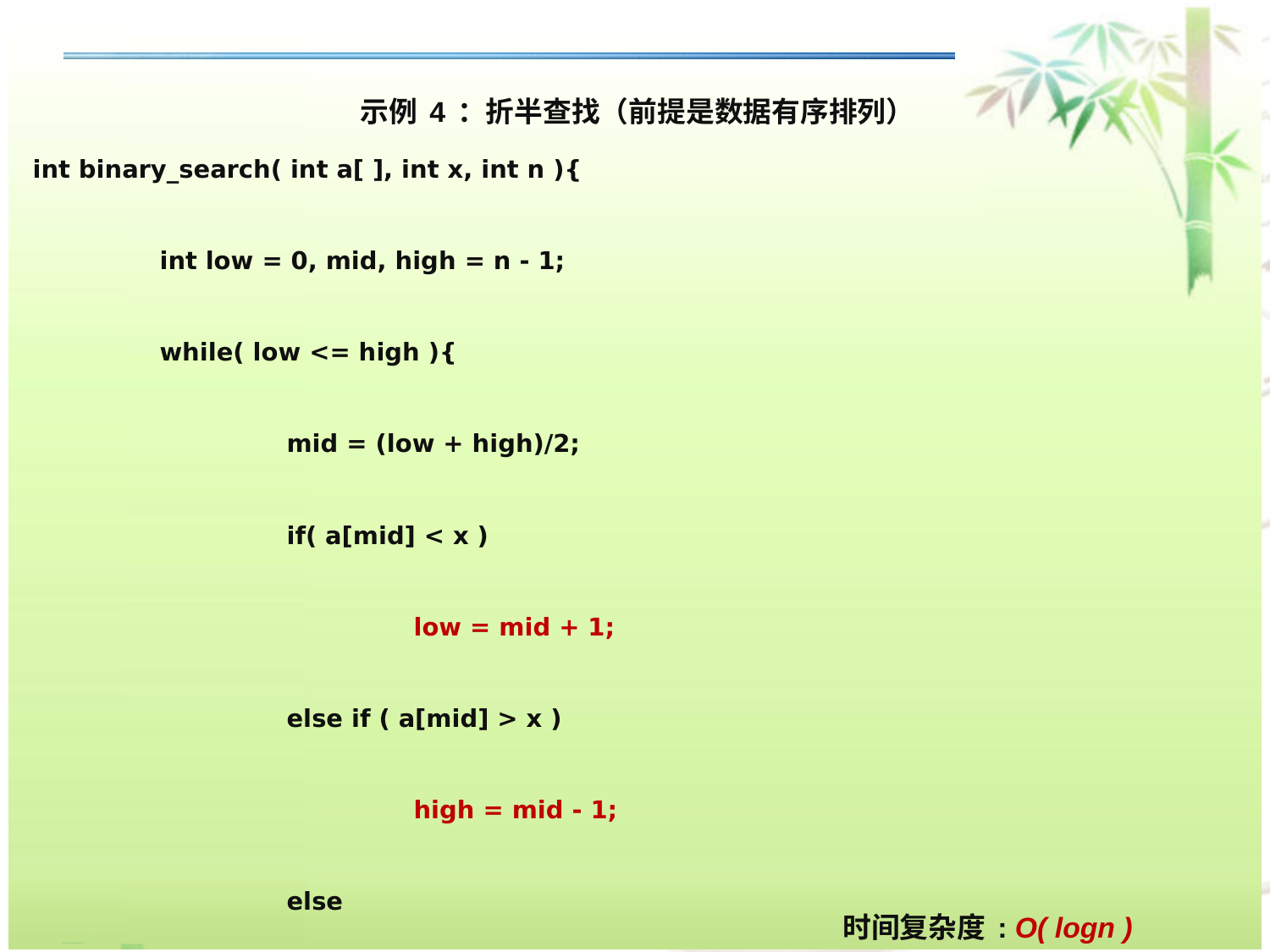

示例4：折半查找（前提是数据有序排列）
int binary_search( int a[ ], int x, int n ){
	int low = 0, mid, high = n - 1;
	while( low <= high ){
		mid = (low + high)/2;
		if( a[mid] < x )
			low = mid + 1;
		else if ( a[mid] > x )
			high = mid - 1;
		else
			return( mid );  // found
	}
	return -1;
}
时间复杂度: O( logn )